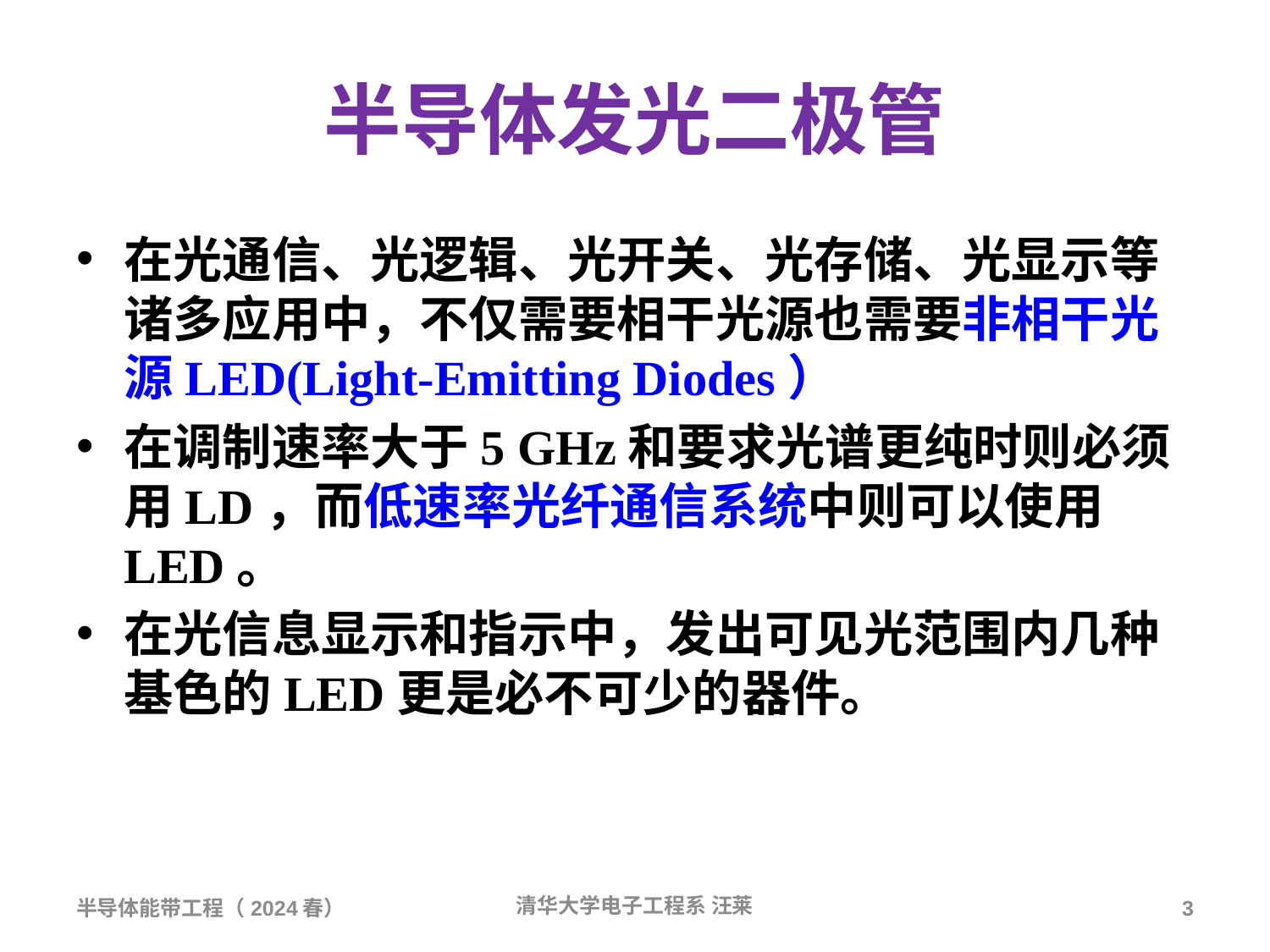

# 半导体发光二极管
在光通信、光逻辑、光开关、光存储、光显示等诸多应用中，不仅需要相干光源也需要非相干光源LED(Light-Emitting Diodes）
在调制速率大于5 GHz和要求光谱更纯时则必须用LD，而低速率光纤通信系统中则可以使用LED。
在光信息显示和指示中，发出可见光范围内几种基色的LED更是必不可少的器件。
半导体能带工程（2024春）
清华大学电子工程系 汪莱
3